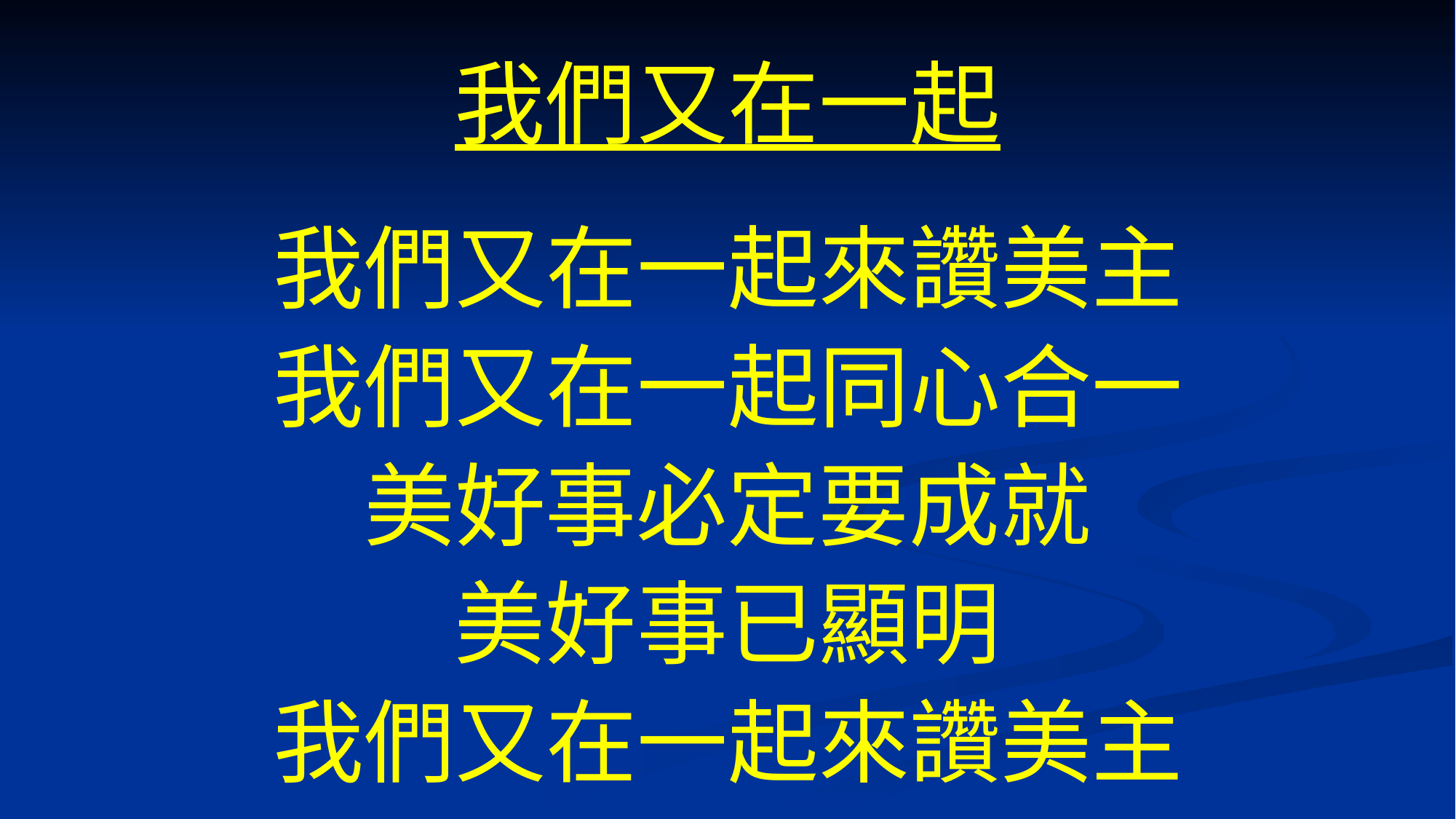

# 我們又在一起
我們又在一起來讚美主
我們又在一起同心合一
美好事必定要成就
美好事已顯明
我們又在一起來讚美主